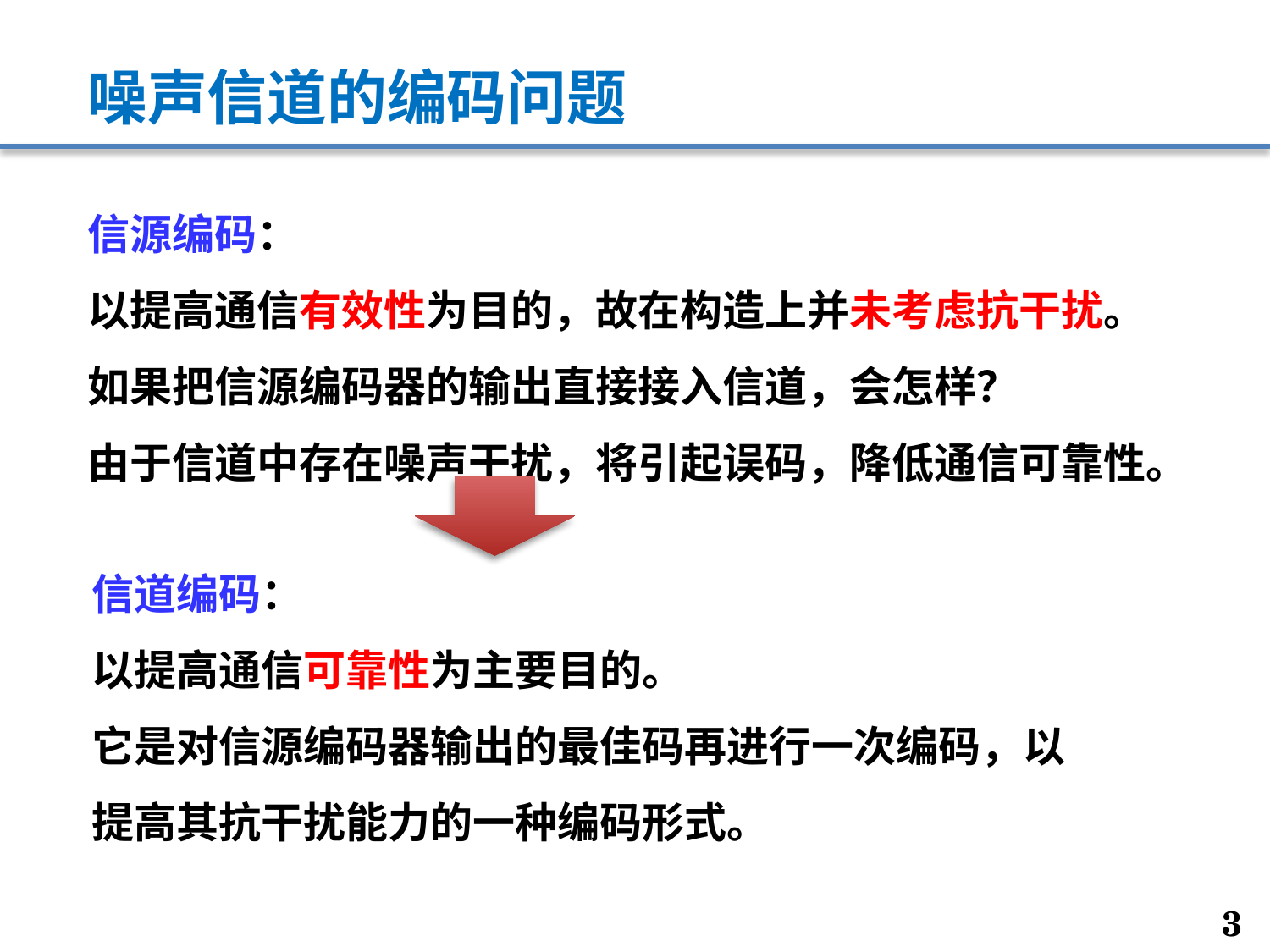

# 噪声信道的编码问题
信源编码：
以提高通信有效性为目的，故在构造上并未考虑抗干扰。
如果把信源编码器的输出直接接入信道，会怎样？
由于信道中存在噪声干扰，将引起误码，降低通信可靠性。

信道编码：
以提高通信可靠性为主要目的。
它是对信源编码器输出的最佳码再进行一次编码，以提高其抗干扰能力的一种编码形式。
3